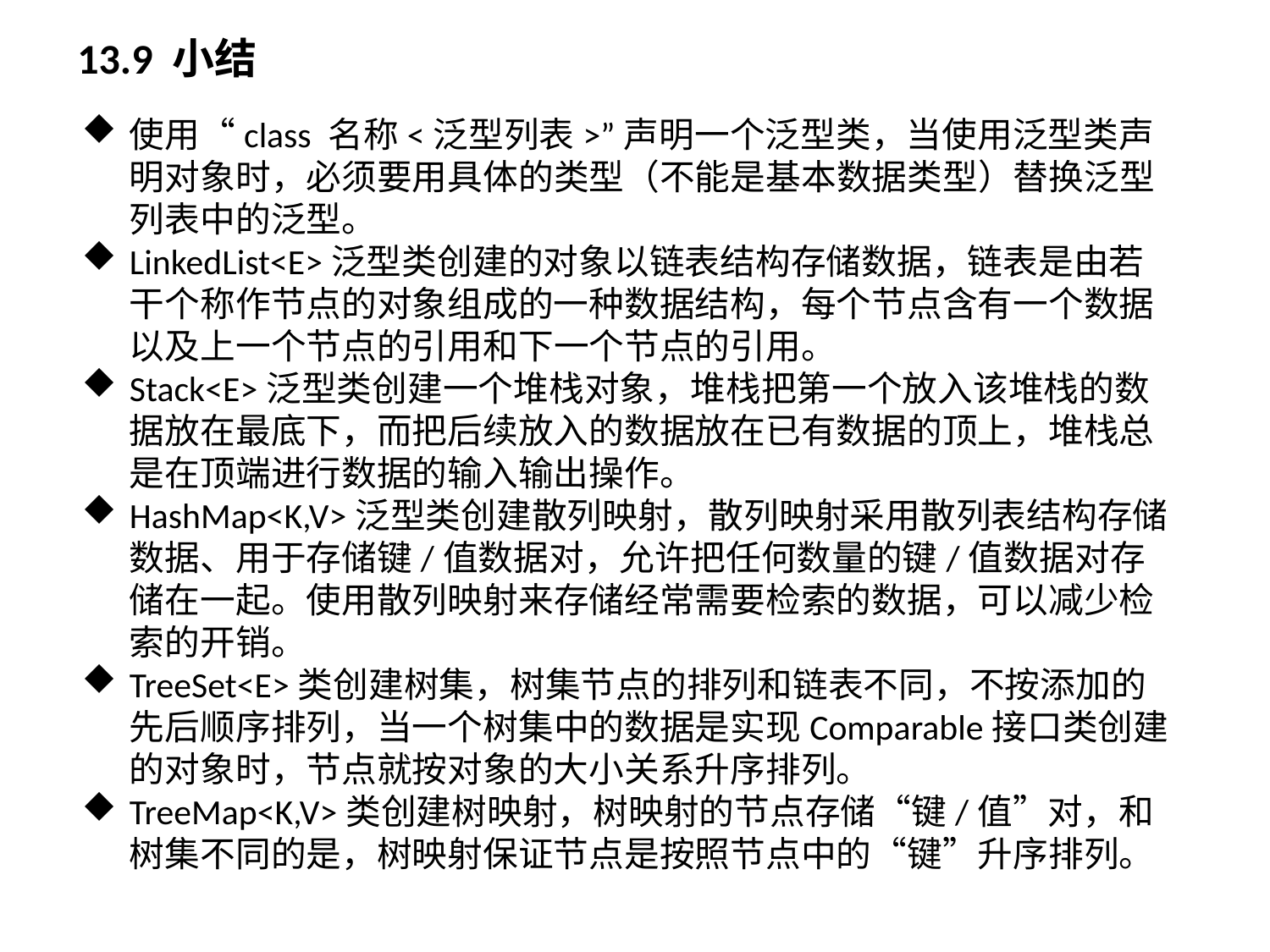

# 13.9 小结
使用“class 名称<泛型列表>”声明一个泛型类，当使用泛型类声明对象时，必须要用具体的类型（不能是基本数据类型）替换泛型列表中的泛型。
LinkedList<E>泛型类创建的对象以链表结构存储数据，链表是由若干个称作节点的对象组成的一种数据结构，每个节点含有一个数据以及上一个节点的引用和下一个节点的引用。
Stack<E>泛型类创建一个堆栈对象，堆栈把第一个放入该堆栈的数据放在最底下，而把后续放入的数据放在已有数据的顶上，堆栈总是在顶端进行数据的输入输出操作。
HashMap<K,V>泛型类创建散列映射，散列映射采用散列表结构存储数据、用于存储键/值数据对，允许把任何数量的键/值数据对存储在一起。使用散列映射来存储经常需要检索的数据，可以减少检索的开销。
TreeSet<E>类创建树集，树集节点的排列和链表不同，不按添加的先后顺序排列，当一个树集中的数据是实现Comparable接口类创建的对象时，节点就按对象的大小关系升序排列。
TreeMap<K,V>类创建树映射，树映射的节点存储“键/值”对，和树集不同的是，树映射保证节点是按照节点中的“键”升序排列。